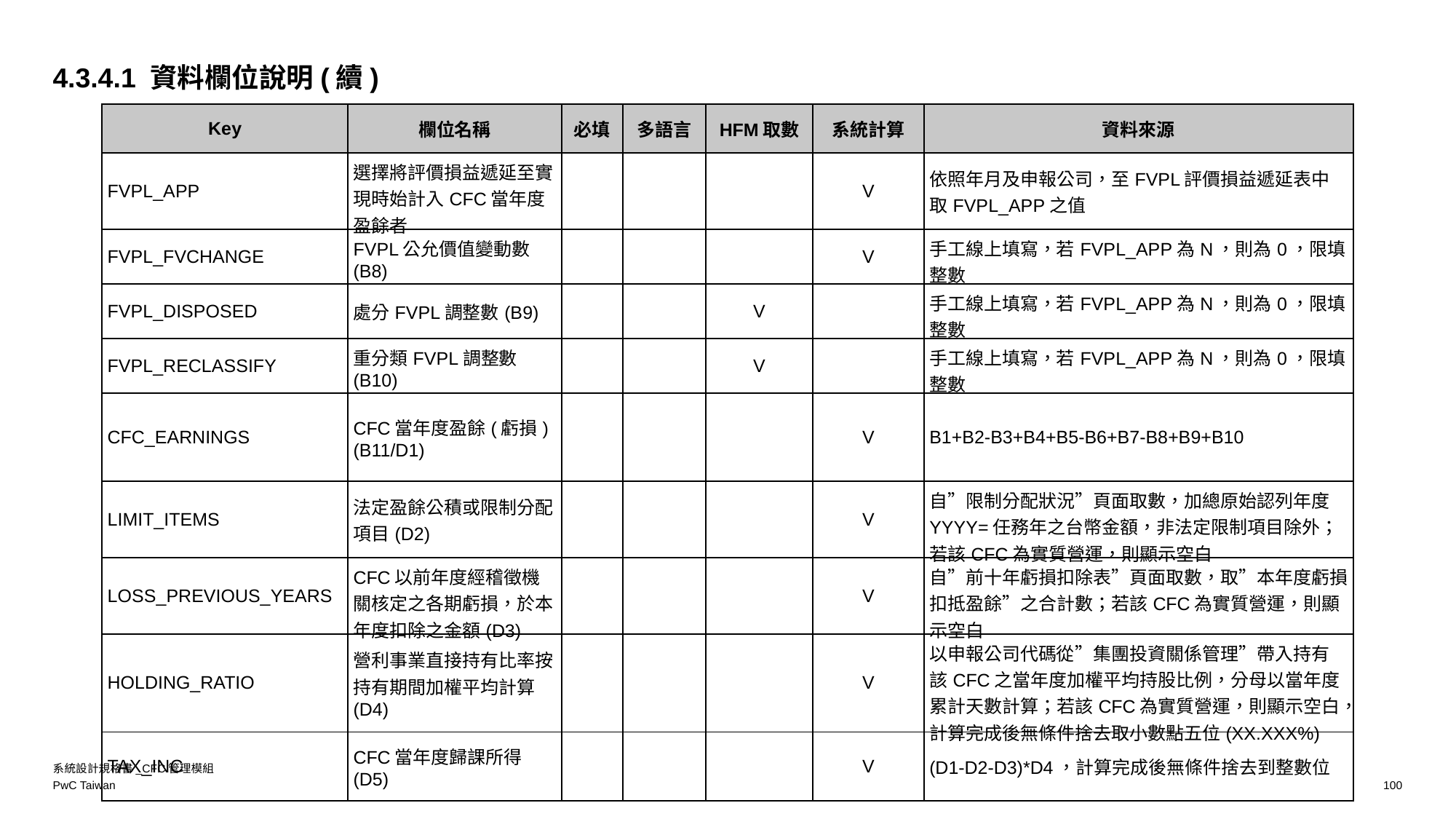

4.3.4.1 資料欄位說明(續)
| Key | 欄位名稱 | 必填 | 多語言 | HFM取數 | 系統計算 | 資料來源 |
| --- | --- | --- | --- | --- | --- | --- |
| FVPL\_APP | 選擇將評價損益遞延至實現時始計入CFC當年度盈餘者 |  |  |  | V | 依照年月及申報公司，至FVPL評價損益遞延表中取FVPL\_APP之值 |
| FVPL\_FVCHANGE | FVPL公允價值變動數(B8) |  |  |  | V | 手工線上填寫，若FVPL\_APP為N，則為0，限填整數 |
| FVPL\_DISPOSED | 處分FVPL調整數(B9) |  |  | V |  | 手工線上填寫，若FVPL\_APP為N，則為0，限填整數 |
| FVPL\_RECLASSIFY | 重分類FVPL調整數(B10) |  |  | V |  | 手工線上填寫，若FVPL\_APP為N，則為0，限填整數 |
| CFC\_EARNINGS | CFC當年度盈餘(虧損) (B11/D1) |  |  |  | V | B1+B2-B3+B4+B5-B6+B7-B8+B9+B10 |
| LIMIT\_ITEMS | 法定盈餘公積或限制分配項目(D2) |  |  |  | V | 自”限制分配狀況”頁面取數，加總原始認列年度YYYY=任務年之台幣金額，非法定限制項目除外；若該CFC為實質營運，則顯示空白 |
| LOSS\_PREVIOUS\_YEARS | CFC以前年度經稽徵機關核定之各期虧損，於本年度扣除之金額(D3) |  |  |  | V | 自”前十年虧損扣除表”頁面取數，取”本年度虧損扣抵盈餘”之合計數；若該CFC為實質營運，則顯示空白 |
| HOLDING\_RATIO | 營利事業直接持有比率按持有期間加權平均計算(D4) |  |  |  | V | 以申報公司代碼從”集團投資關係管理”帶入持有該CFC之當年度加權平均持股比例，分母以當年度累計天數計算；若該CFC為實質營運，則顯示空白，計算完成後無條件捨去取小數點五位(XX.XXX%) |
| TAX\_INC | CFC當年度歸課所得(D5) |  |  |  | V | (D1-D2-D3)\*D4，計算完成後無條件捨去到整數位 |
系統設計規格書_CFC管理模組
100